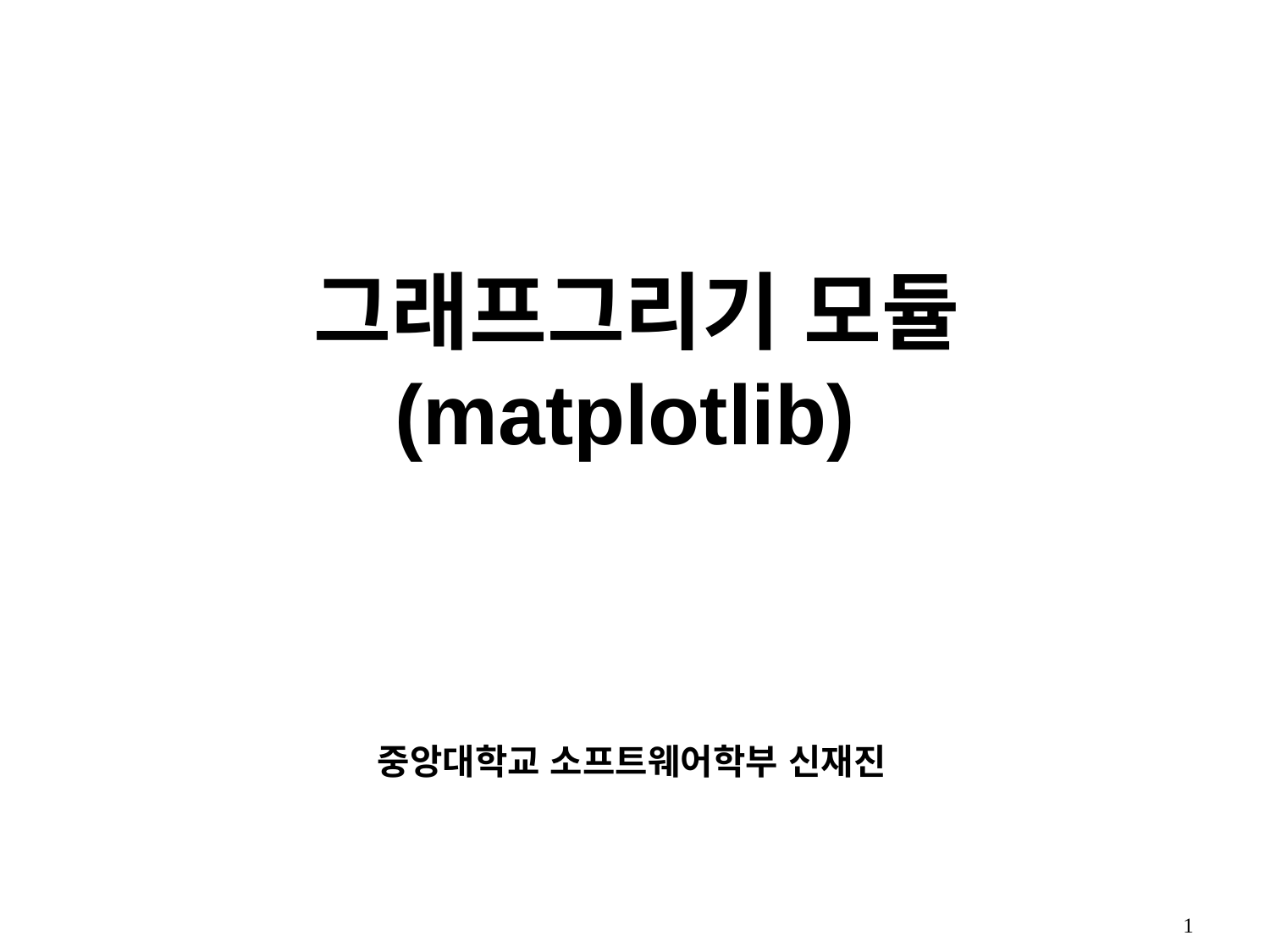

# 그래프그리기 모듈 (matplotlib)
중앙대학교 소프트웨어학부 신재진
1